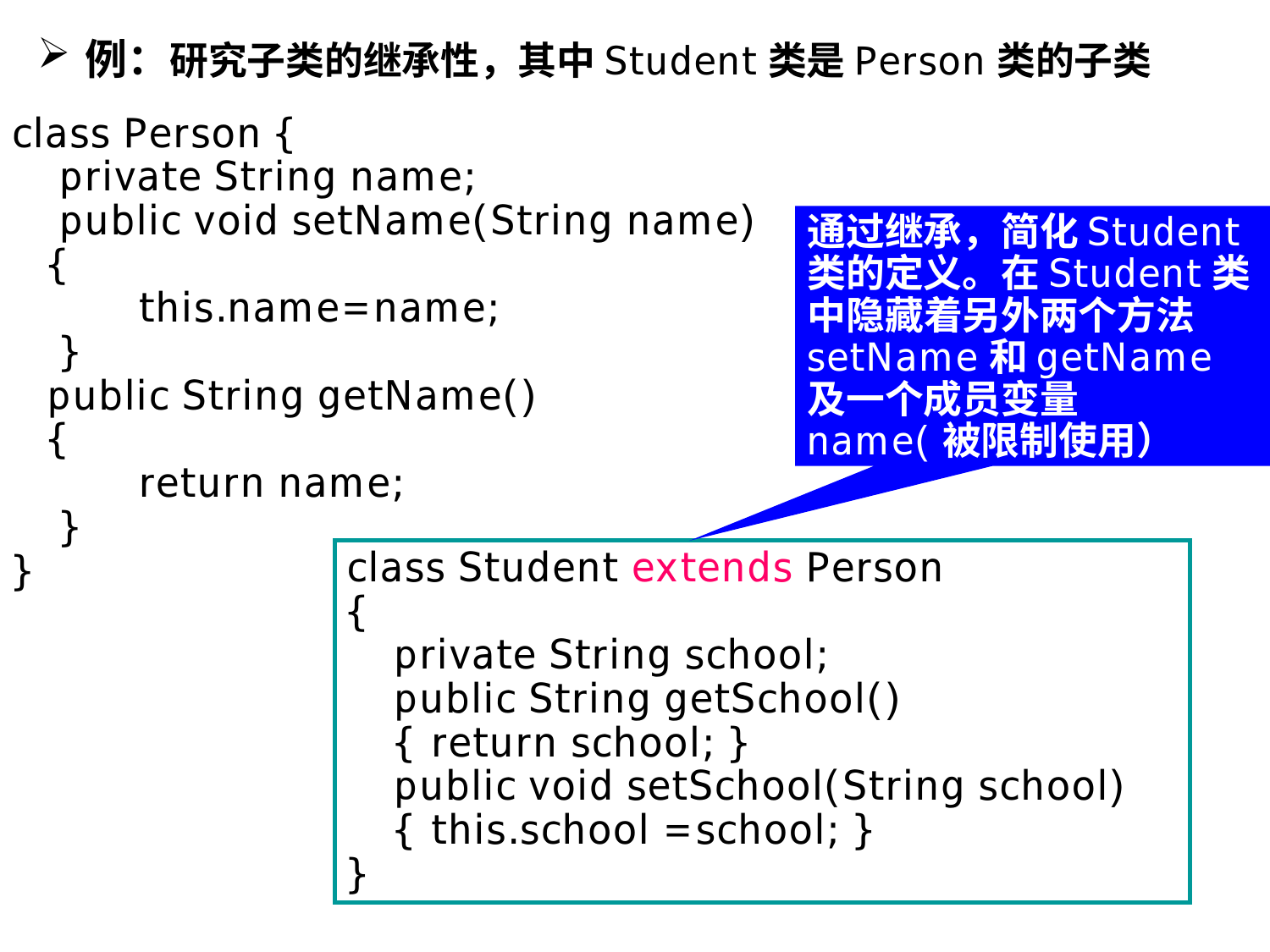

例：研究子类的继承性，其中Student类是Person类的子类
class Person {
    private String name;
    public void setName(String name)
   {
    	this.name=name;
    }
   public String getName()
   {
    	return name;
    }
}
通过继承，简化Student类的定义。在Student类中隐藏着另外两个方法setName和getName及一个成员变量name(被限制使用）

class Student extends Person
{
    private String school;
    public String getSchool()
    { return school; }
    public void setSchool(String school)
    { this.school =school; }
}